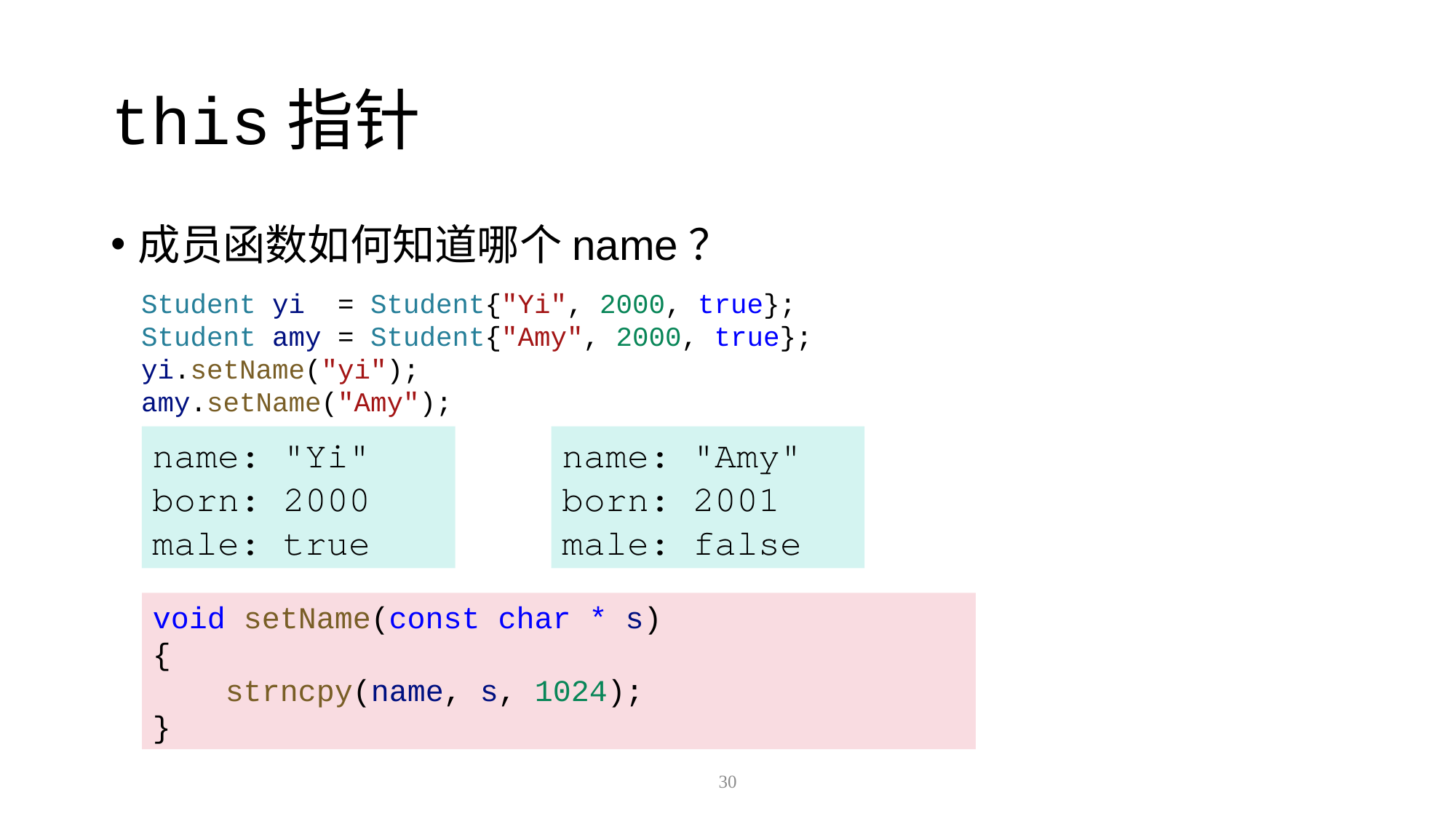

# this指针
成员函数如何知道哪个name？

Student yi  = Student{"Yi", 2000, true};
Student amy = Student{"Amy", 2000, true};
yi.setName("yi");
amy.setName("Amy");
name: "Yi"
born: 2000
male: true
name: "Amy"
born: 2001
male: false
void setName(const char * s)
{
    strncpy(name, s, 1024);
}
30